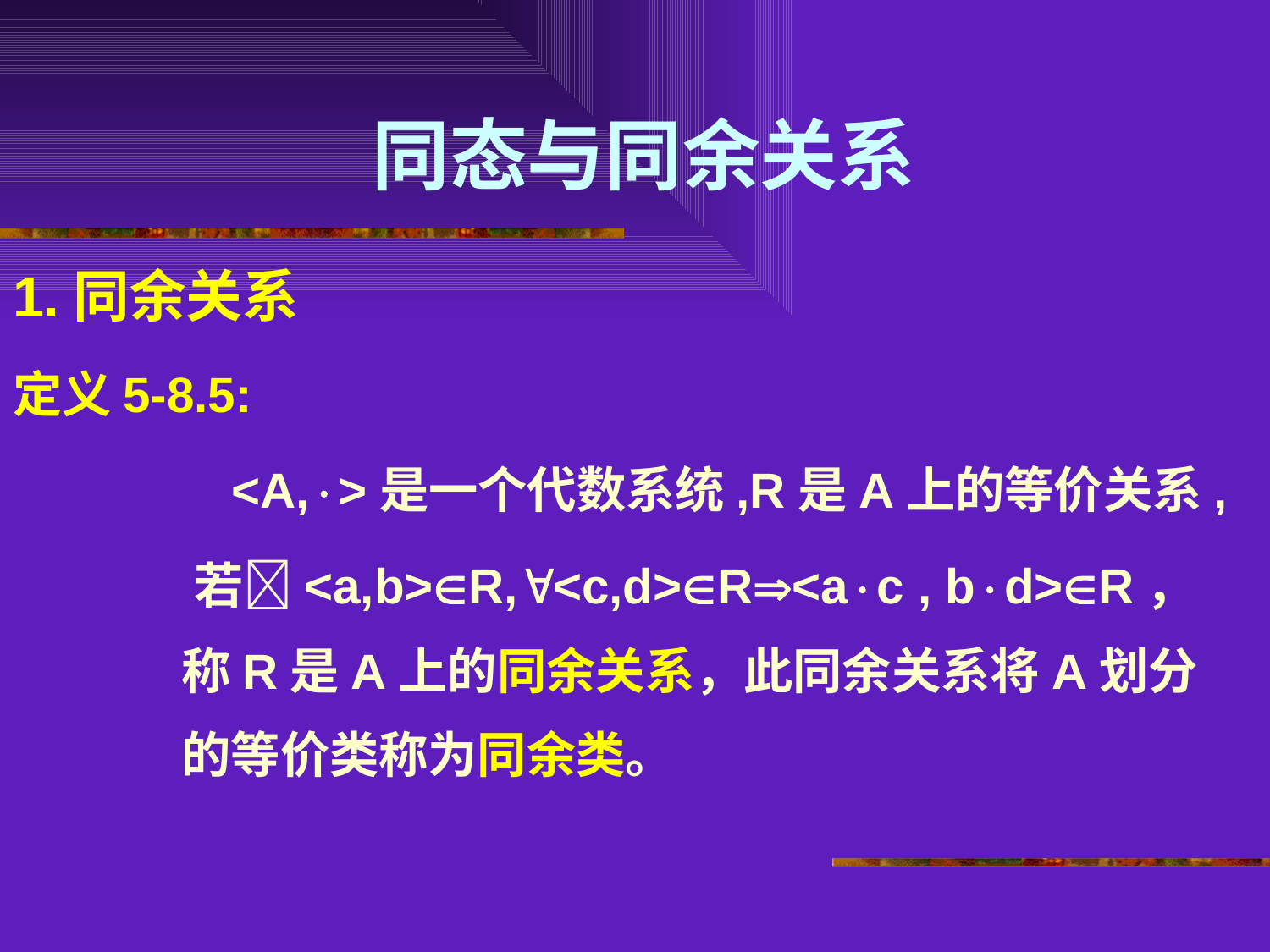

# 同态与同余关系
1.同余关系
定义5-8.5:
              <A,⋅>是一个代数系统,R是A上的等价关系,
             若∀<a,b>∈R,∀<c,d>∈R⇒<a⋅c , b⋅d>∈R，
              称R是A上的同余关系，此同余关系将A划分
              的等价类称为同余类。